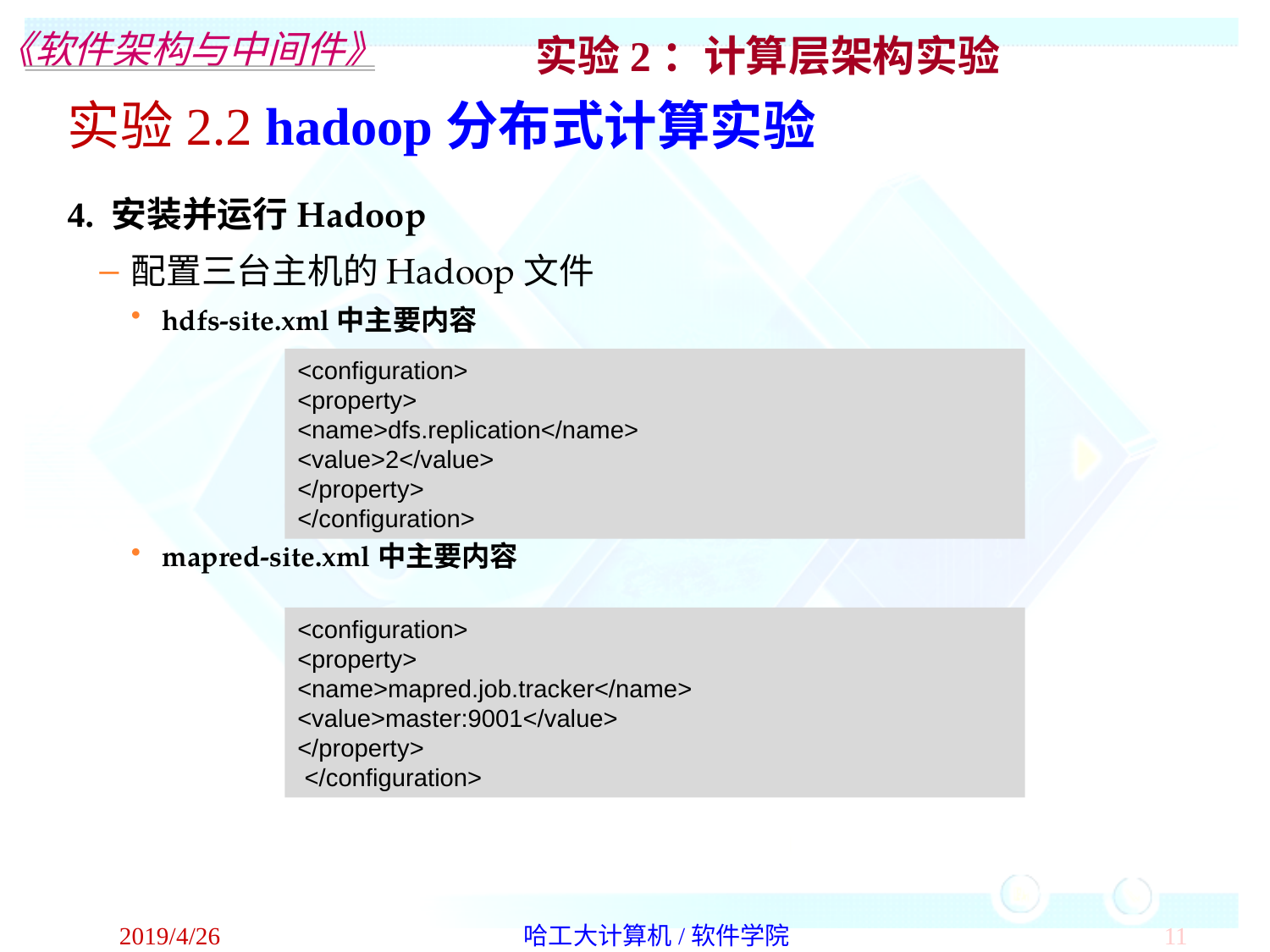

实验2.2 hadoop分布式计算实验

4. 安装并运行Hadoop
配置三台主机的Hadoop文件
hdfs-site.xml中主要内容

mapred-site.xml中主要内容

<configuration>
<property>
<name>dfs.replication</name>
<value>2</value>
</property>
</configuration>
<configuration>
<property>
<name>mapred.job.tracker</name> <value>master:9001</value>
</property>
 </configuration>